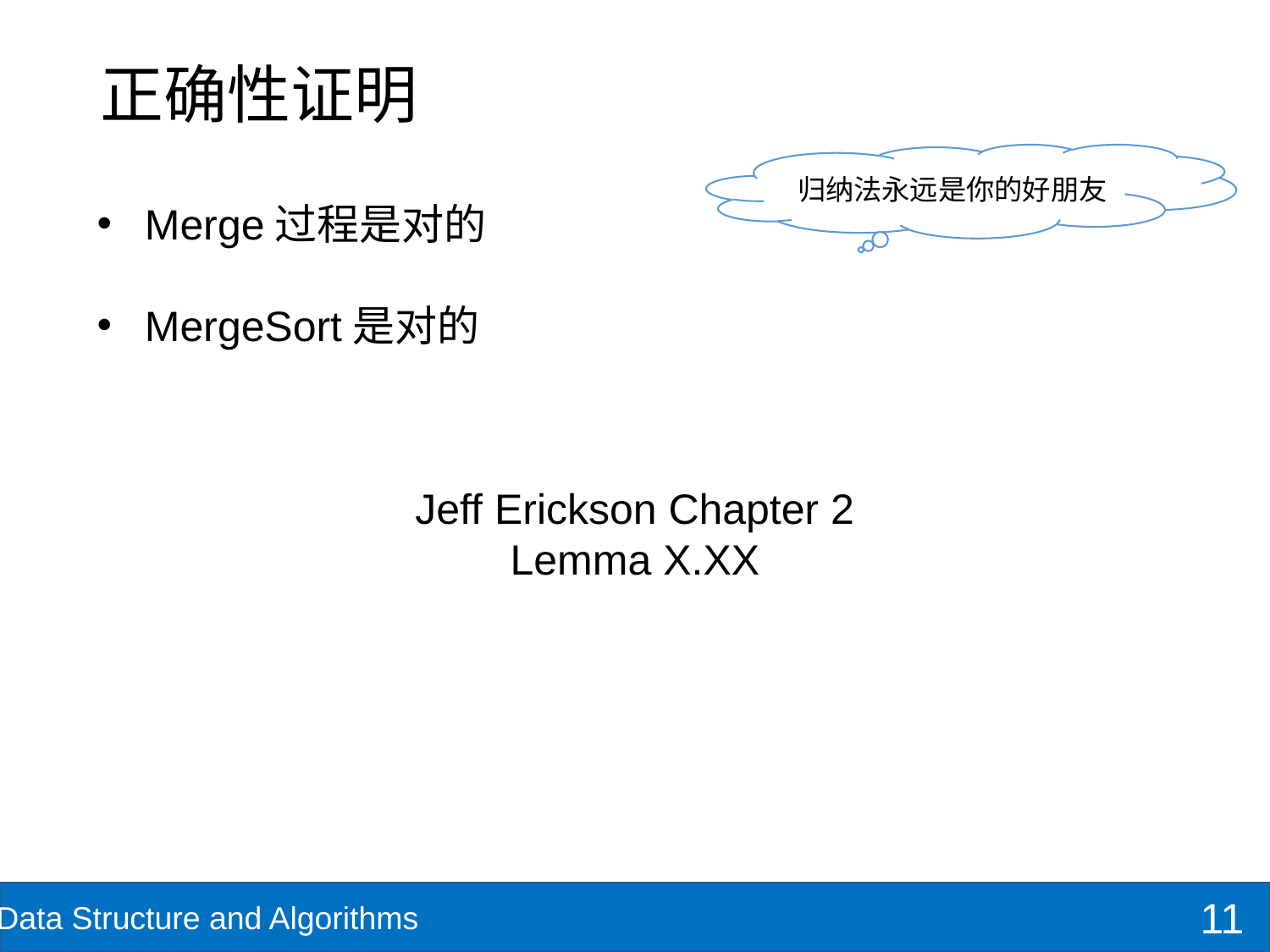

# 正确性证明
归纳法永远是你的好朋友
Merge过程是对的

MergeSort是对的
Jeff Erickson Chapter 2
Lemma X.XX
11